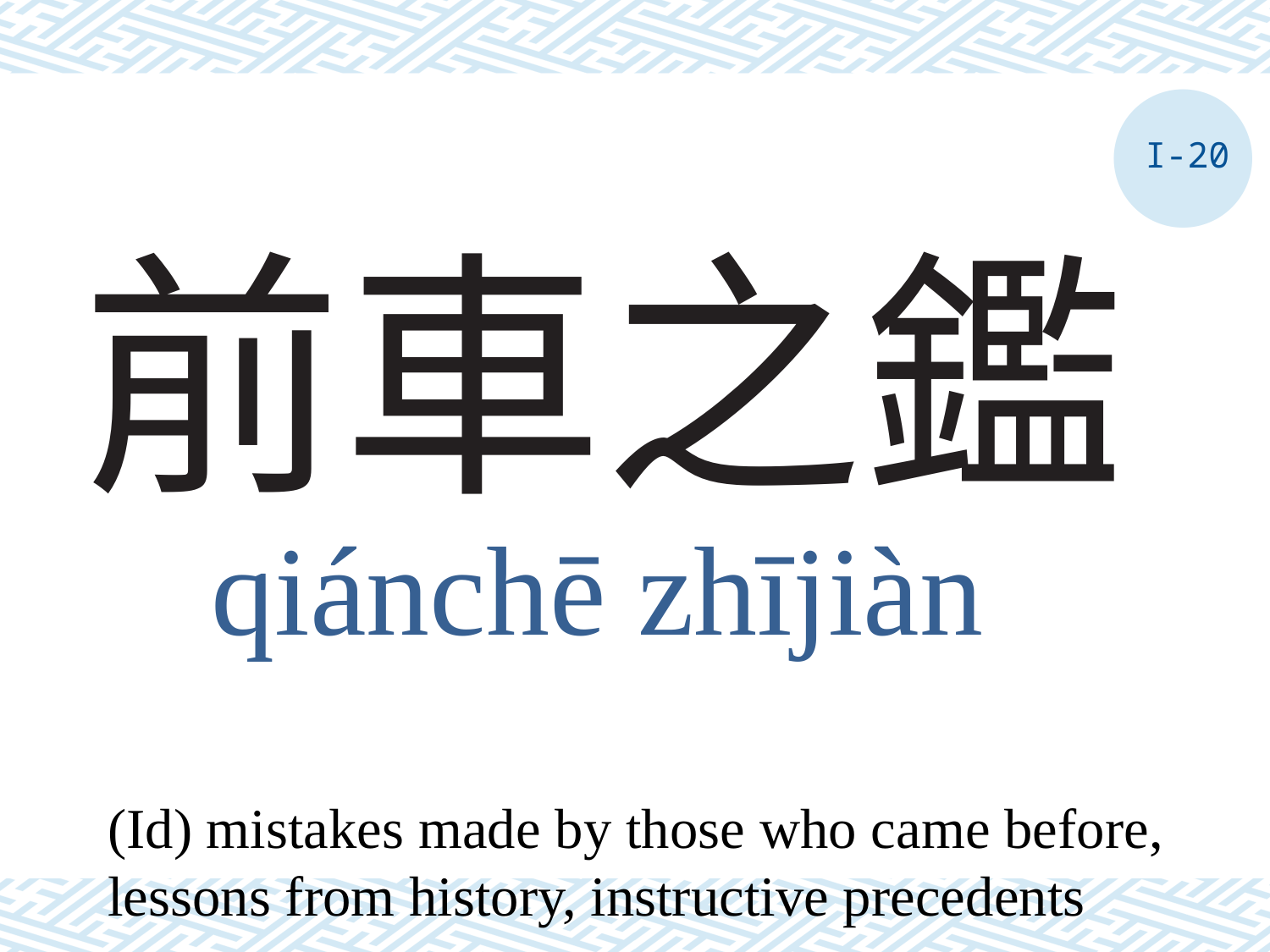

I-20

# 前車之鑑
qiánchē zhījiàn
(Id) mistakes made by those who came before, lessons from history, instructive precedents